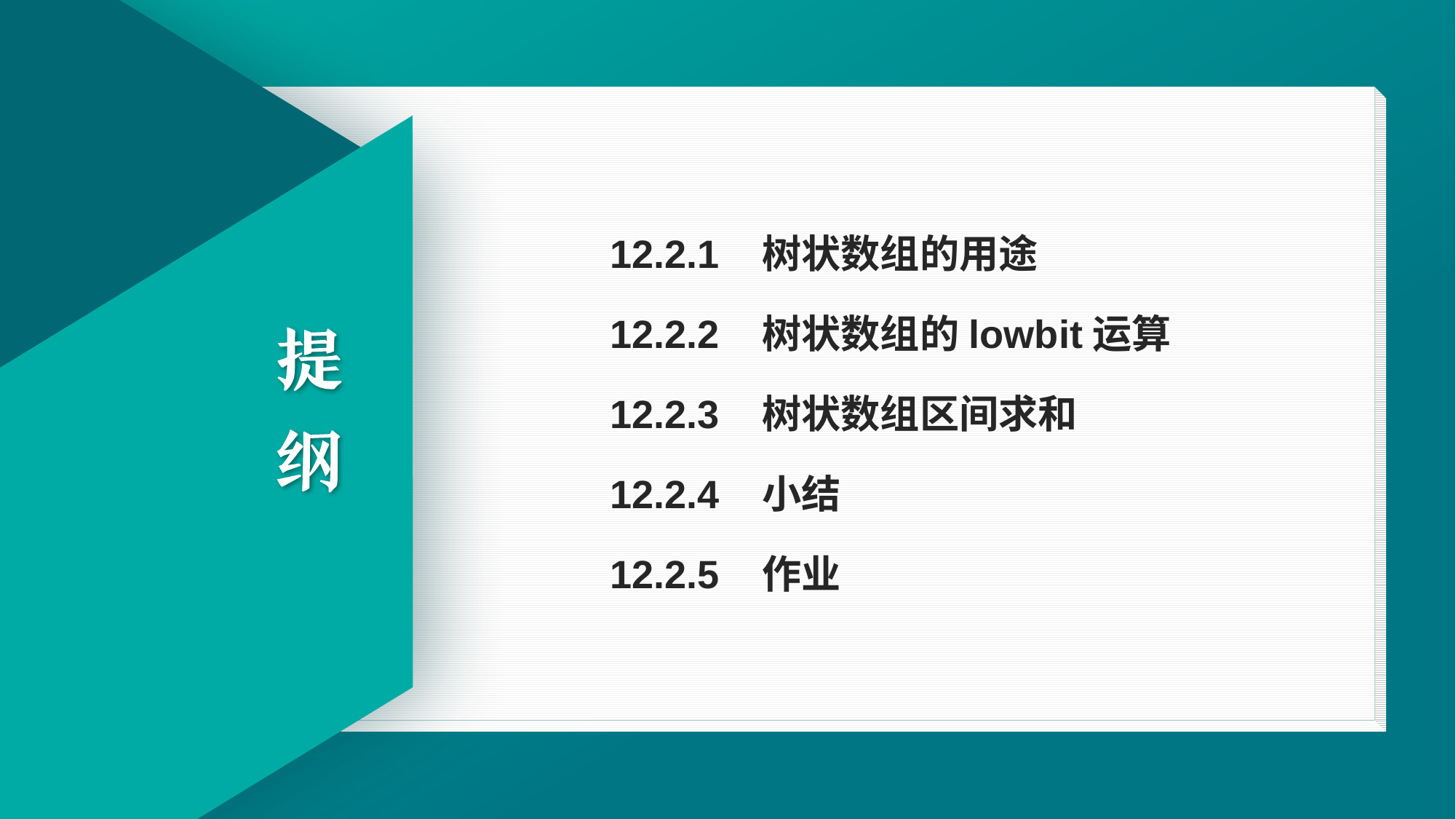

12.2.1   树状数组的用途
12.2.2   树状数组的lowbit运算
12.2.3   树状数组区间求和
12.2.4   小结
12.2.5   作业